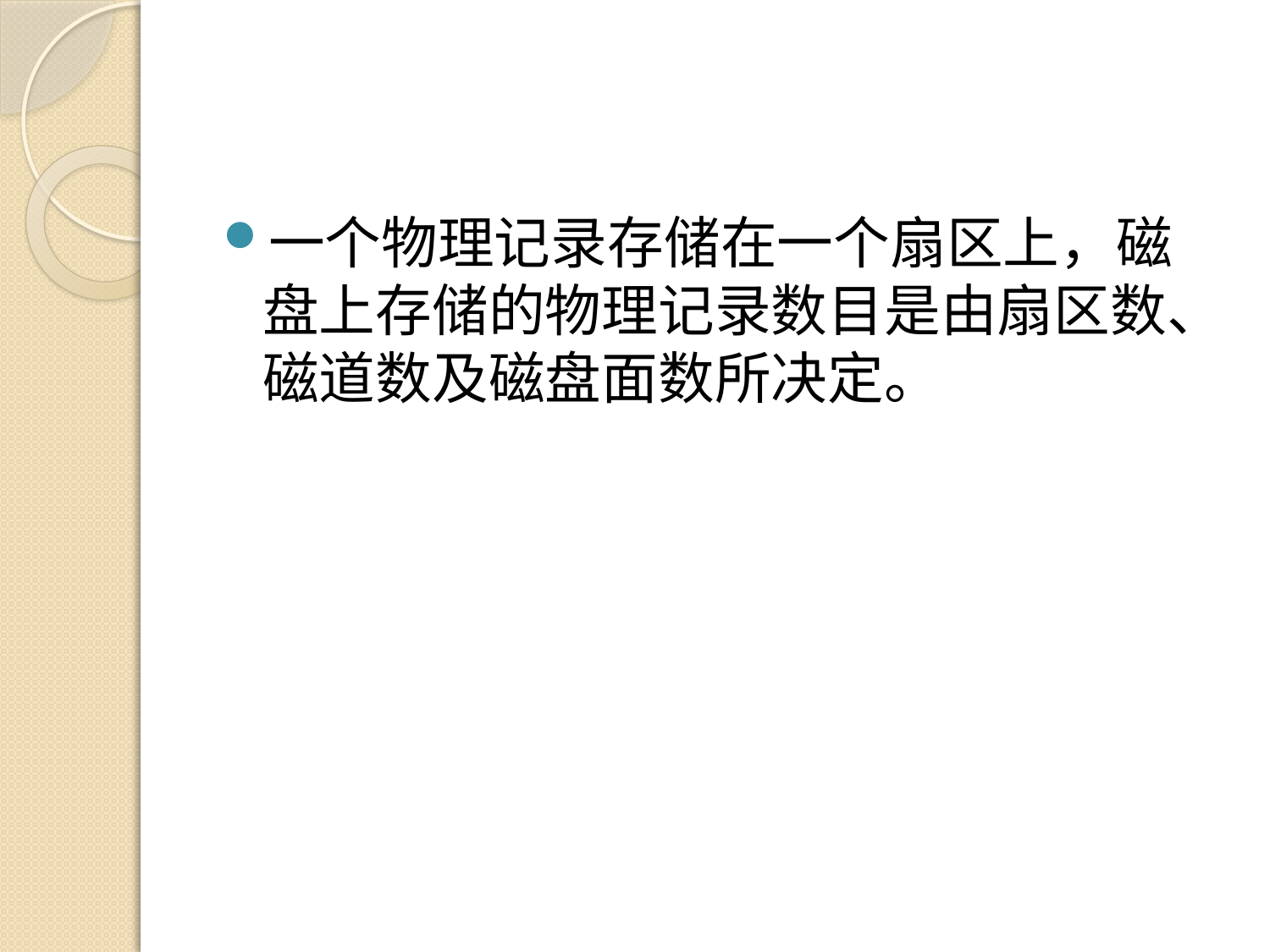

#
一个物理记录存储在一个扇区上，磁盘上存储的物理记录数目是由扇区数、磁道数及磁盘面数所决定。